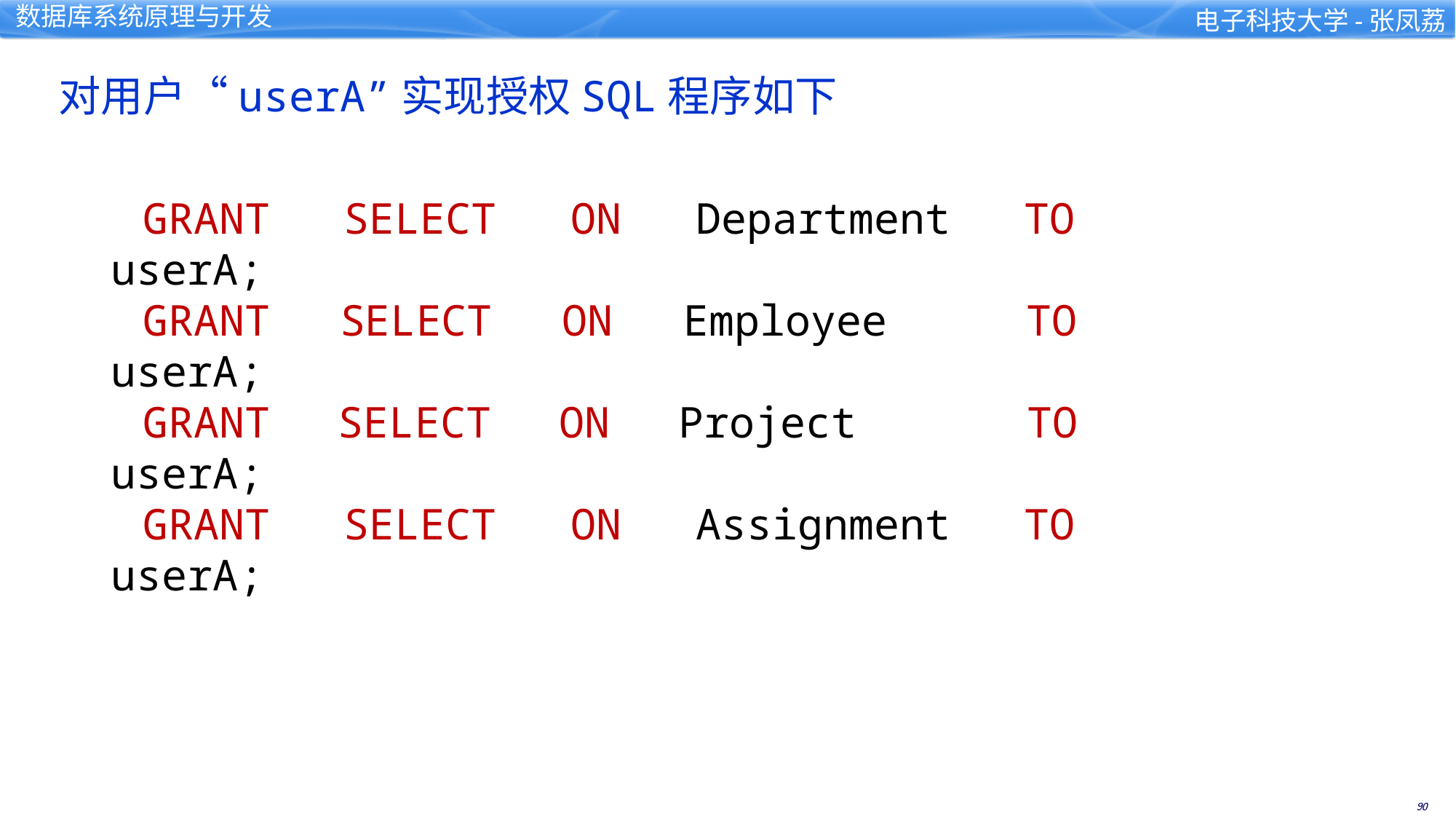

对用户“userA”实现授权SQL程序如下
GRANT  SELECT  ON  Department  TO  userA;
GRANT  SELECT  ON  Employee    TO  userA;
GRANT  SELECT  ON  Project     TO  userA;
GRANT  SELECT  ON  Assignment  TO  userA;